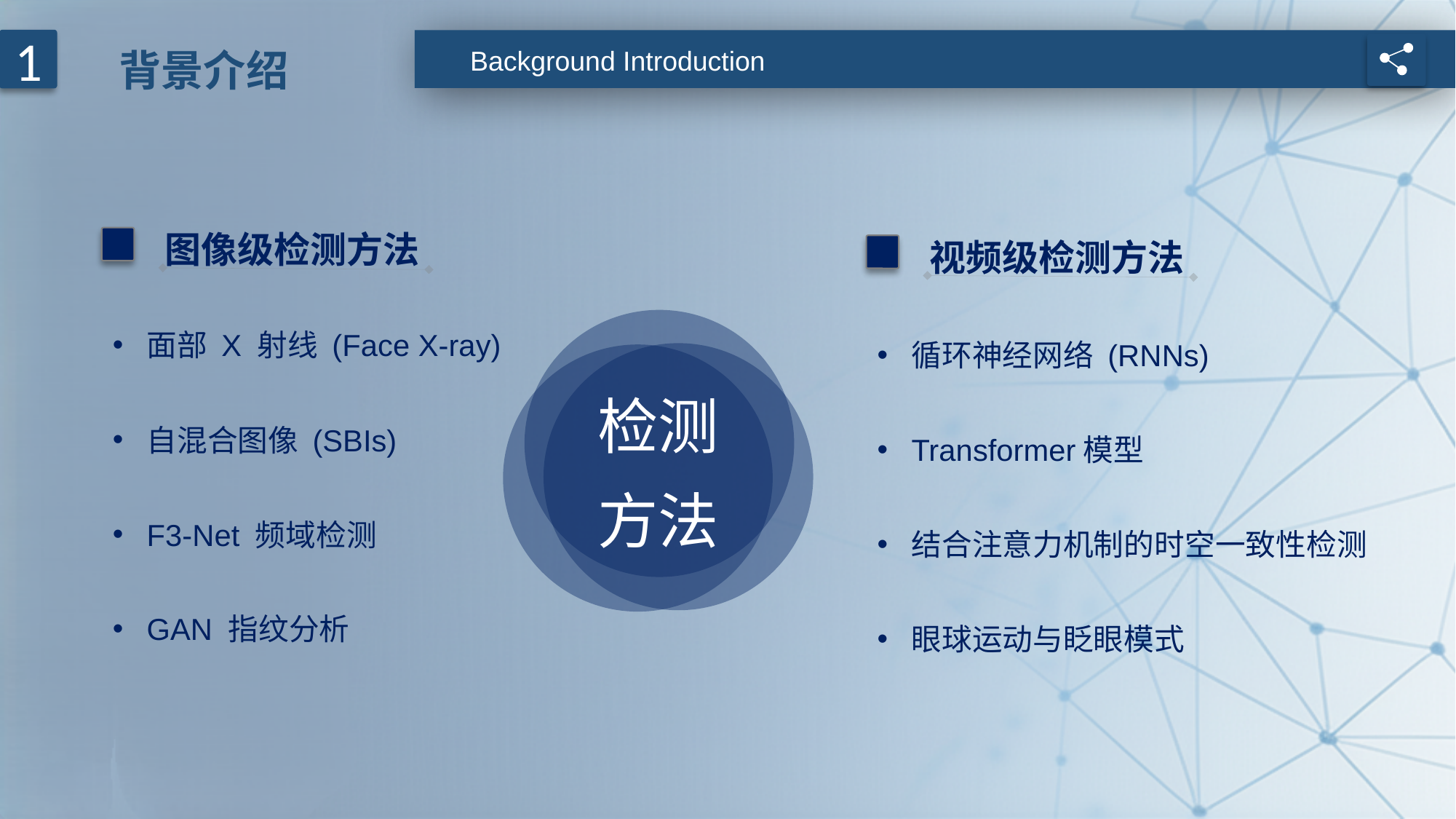

背景介绍
1

Background Introduction

图像级检测方法
视频级检测方法

面部 X 射线 (Face X-ray)

自混合图像 (SBIs)

F3-Net 频域检测

GAN 指纹分析
循环神经网络 (RNNs)

Transformer模型

结合注意力机制的时空一致性检测

眼球运动与眨眼模式

检测方法